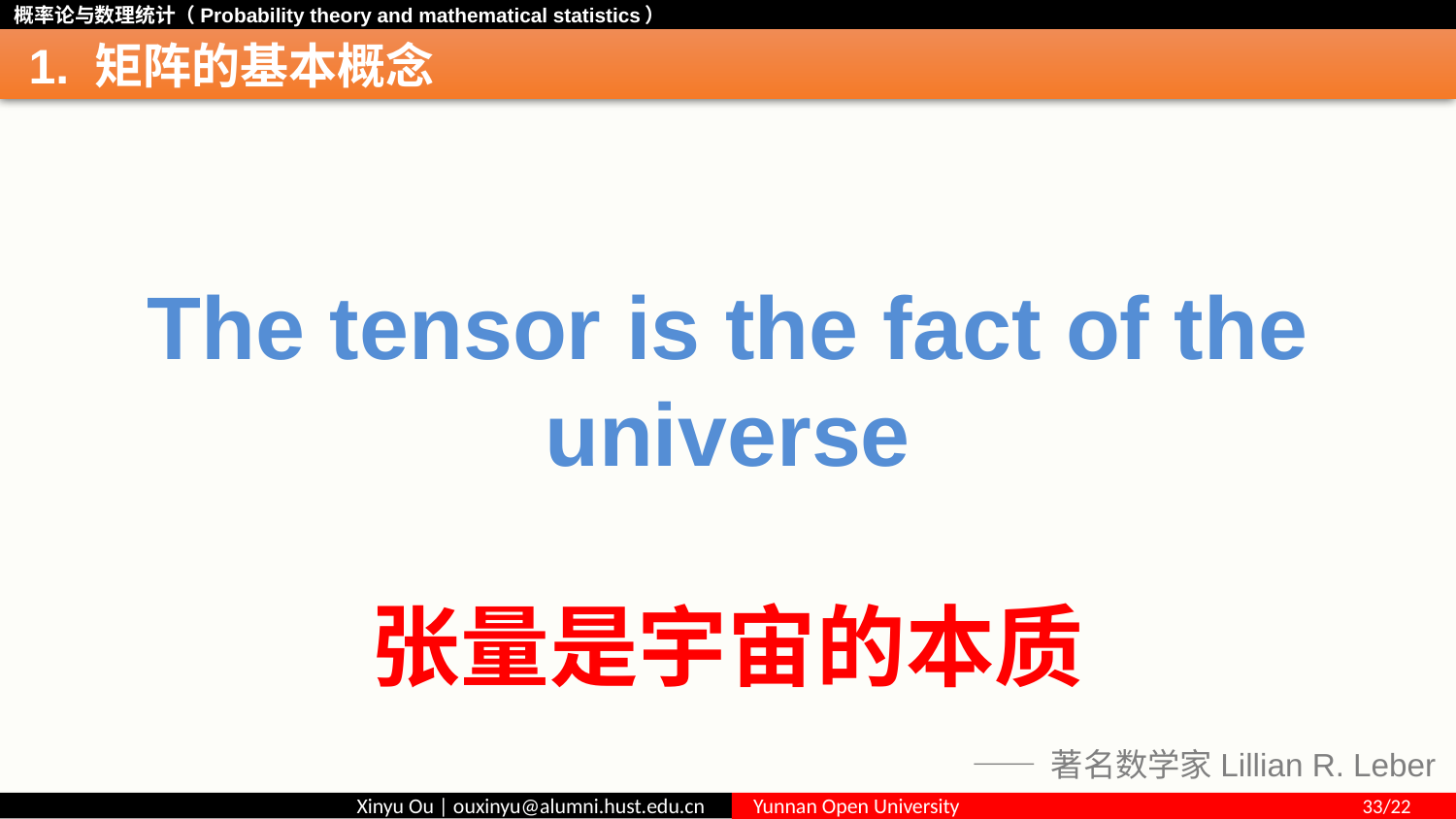

# 1. 矩阵的基本概念
The tensor is the fact of the universe

张量是宇宙的本质
—— 著名数学家Lillian R. Leber